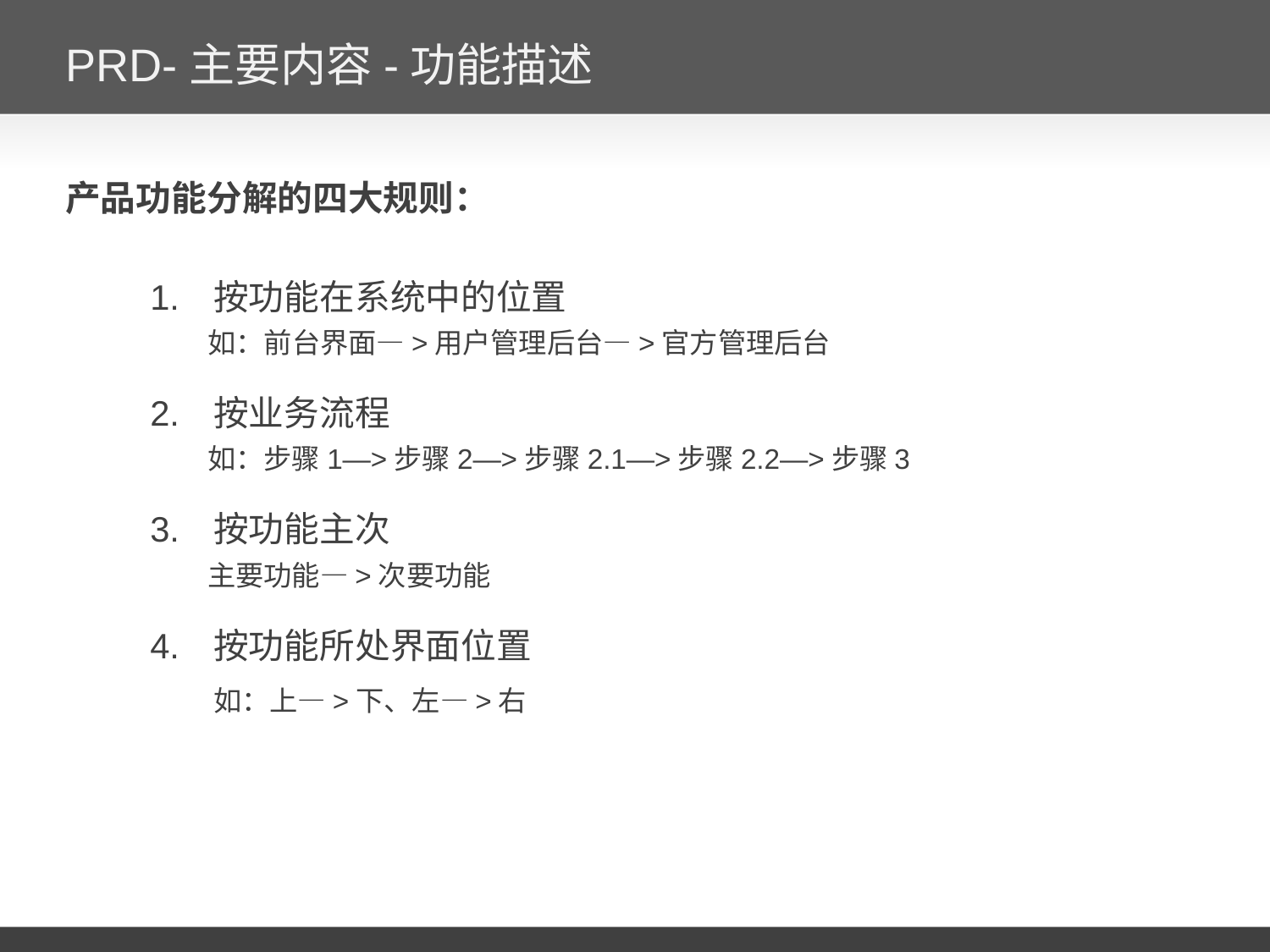

# PRD-主要内容-功能描述
产品功能分解的四大规则：
按功能在系统中的位置
        如：前台界面—>用户管理后台—>官方管理后台
按业务流程
        如：步骤1—>步骤2—>步骤2.1—>步骤2.2—>步骤3
按功能主次
        主要功能—>次要功能
按功能所处界面位置
       如：上—>下、左—>右